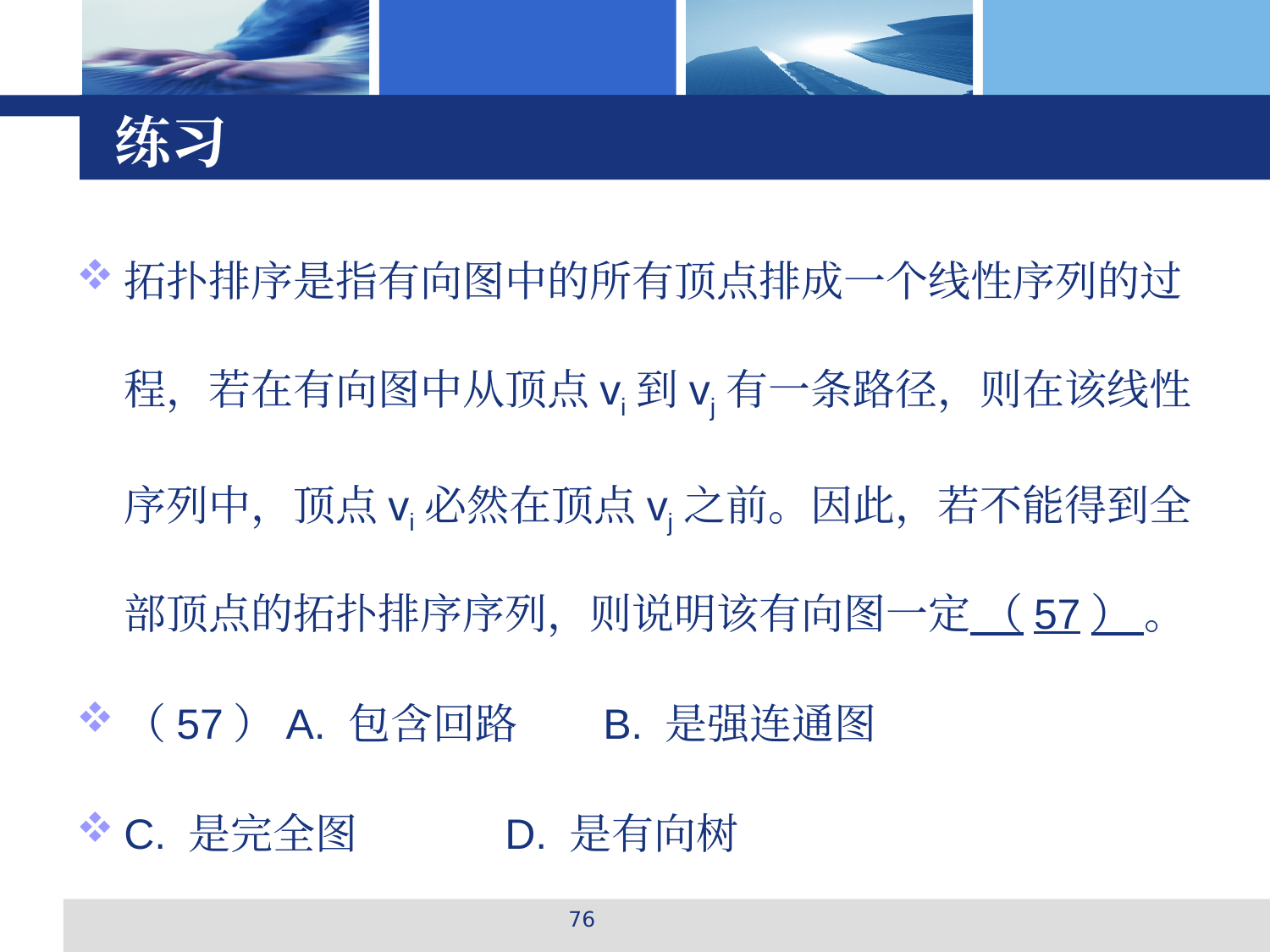

# 练习
拓扑排序是指有向图中的所有顶点排成一个线性序列的过程，若在有向图中从顶点vi到vj有一条路径，则在该线性序列中，顶点vi必然在顶点vj之前。因此，若不能得到全部顶点的拓扑排序序列，则说明该有向图一定 （57） 。
（57）A. 包含回路       B. 是强连通图
C. 是完全图		D. 是有向树

76